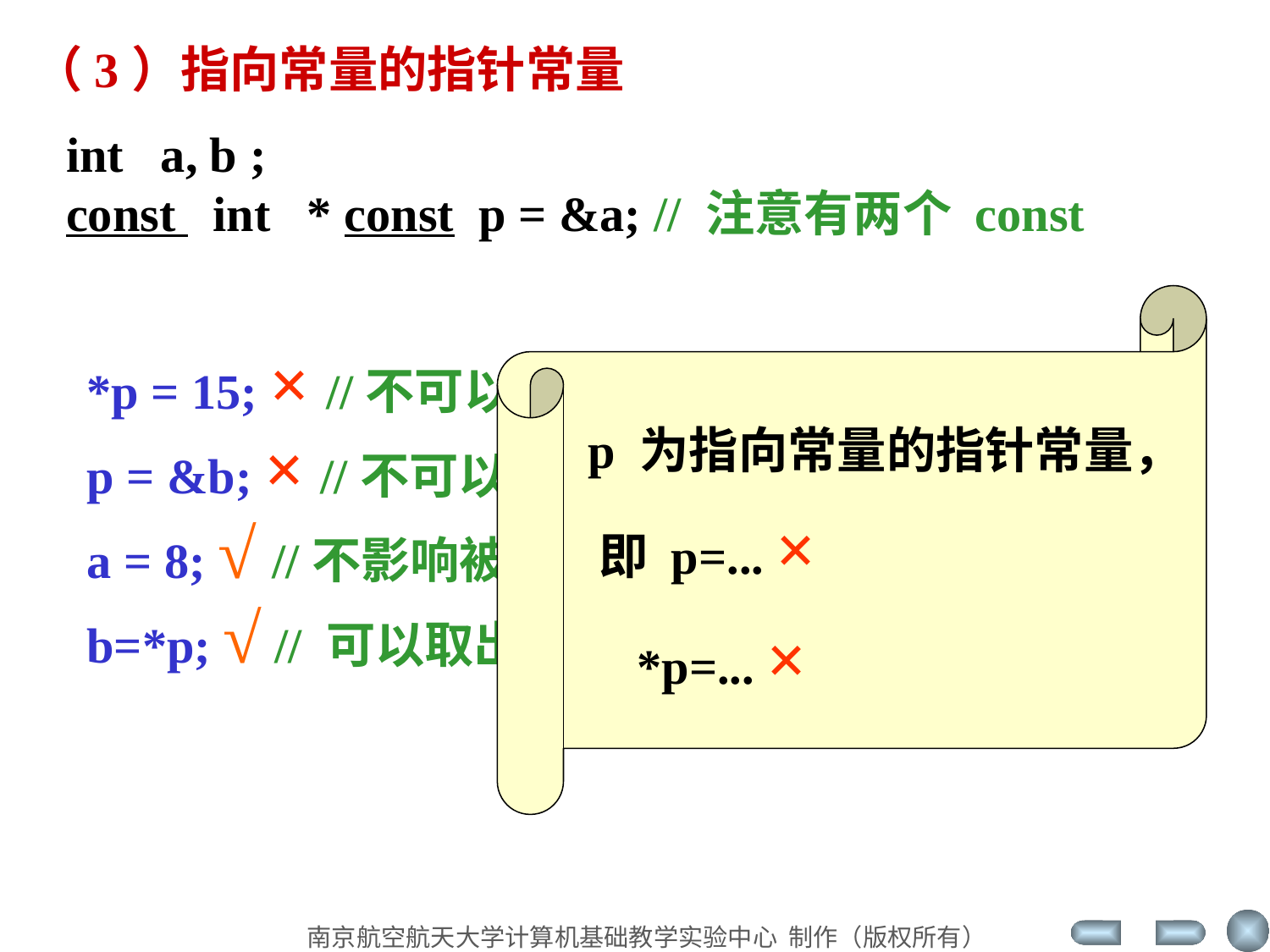

（3）指向常量的指针常量
int   a, b ;
const   int   * const  p = &a; // 注意有两个 const
 p 为指向常量的指针常量，
 即 p=... ×
     *p=... ×
*p = 15; × //不可以给指针 p 指向的内容赋值
p = &b; × //不可以给指针 p 赋值
a = 8; √ //不影响被指向的变量的操作特性
b=*p; √ // 可以取出它所指向的量